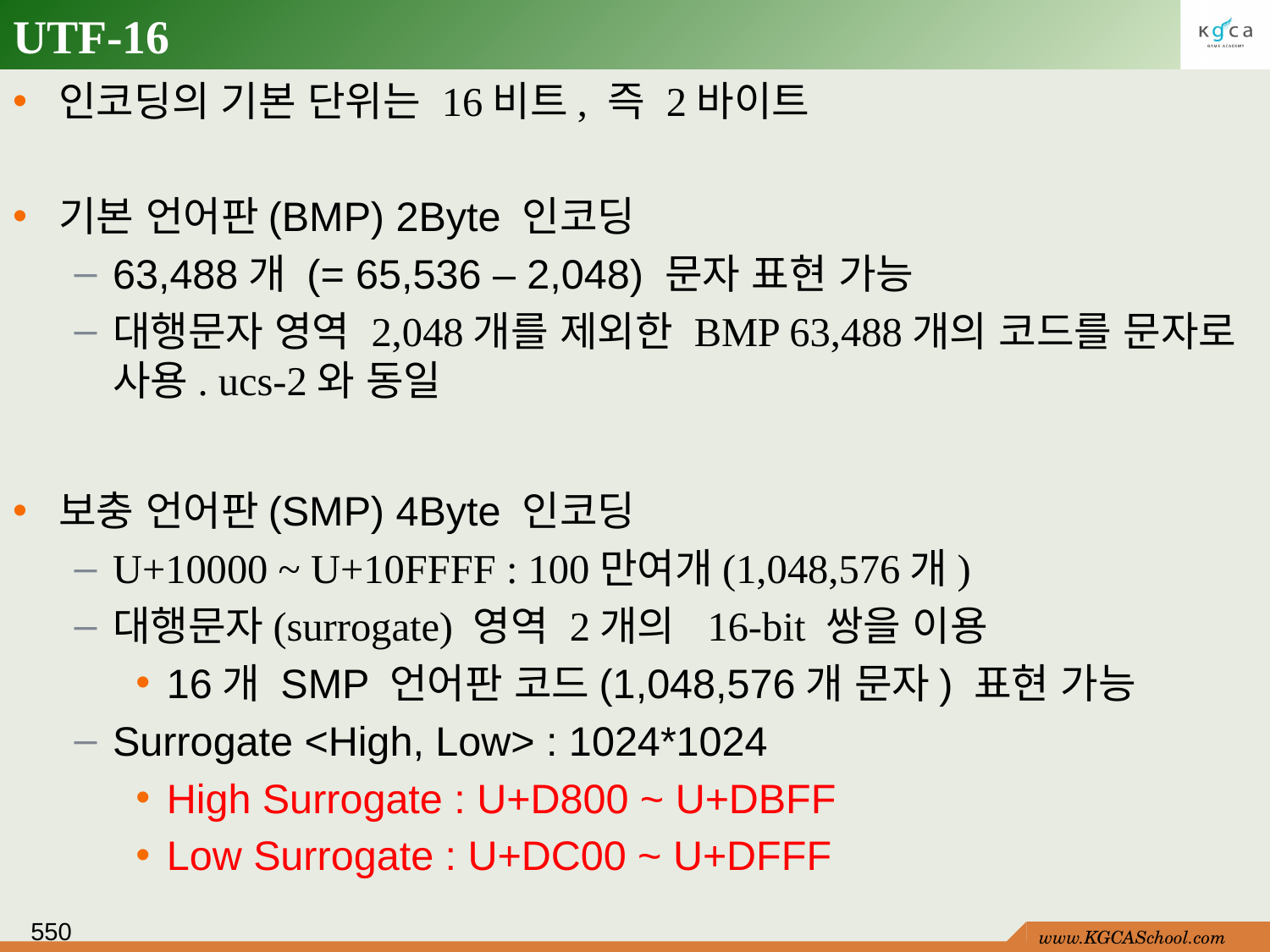

# UTF-16
인코딩의 기본 단위는 16비트, 즉 2바이트

기본 언어판(BMP) 2Byte 인코딩
63,488개 (= 65,536 – 2,048) 문자 표현 가능
대행문자 영역 2,048개를 제외한 BMP 63,488개의 코드를 문자로 사용. ucs-2와 동일

보충 언어판(SMP) 4Byte 인코딩
U+10000 ~ U+10FFFF : 100만여개(1,048,576개)
대행문자(surrogate) 영역 2개의  16-bit 쌍을 이용
16개 SMP 언어판 코드(1,048,576개 문자) 표현 가능
Surrogate <High, Low> : 1024*1024
High Surrogate : U+D800 ~ U+DBFF
Low Surrogate : U+DC00 ~ U+DFFF
550